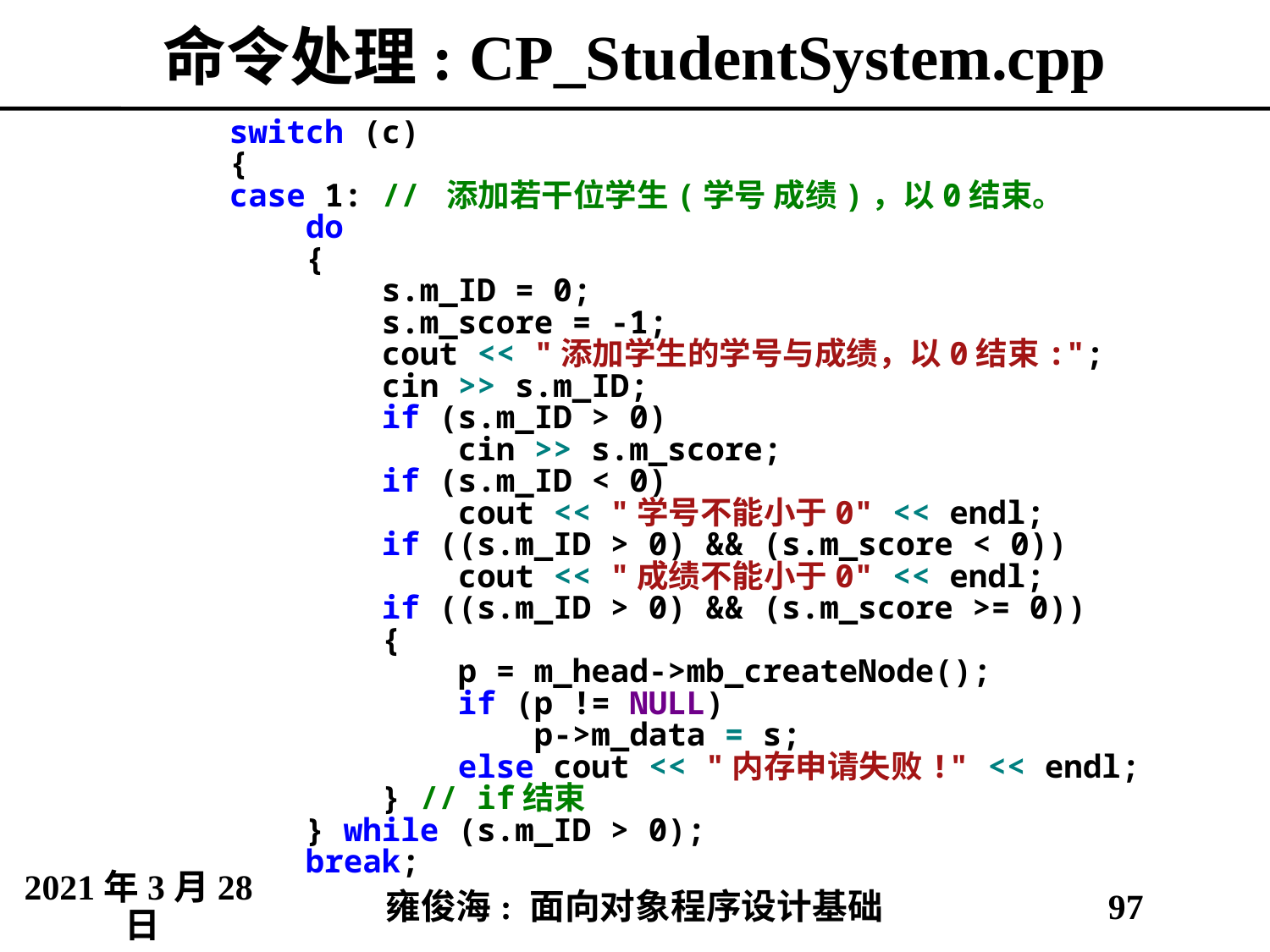

# 命令处理: CP_StudentSystem.cpp

        switch (c)
        {
        case 1: // 添加若干位学生(学号 成绩)，以0结束。
            do
            {
                s.m_ID = 0;
                s.m_score = -1;
                cout << "添加学生的学号与成绩，以0结束:";
                cin >> s.m_ID;
                if (s.m_ID > 0)
                    cin >> s.m_score;
                if (s.m_ID < 0)
                    cout << "学号不能小于0" << endl;
                if ((s.m_ID > 0) && (s.m_score < 0))
                    cout << "成绩不能小于0" << endl;
                if ((s.m_ID > 0) && (s.m_score >= 0))
                {
                    p = m_head->mb_createNode();
                    if (p != NULL)
                        p->m_data = s;
                    else cout << "内存申请失败!" << endl;
                } // if结束
            } while (s.m_ID > 0);
            break;
2021年3月28日
雍俊海: 面向对象程序设计基础
97